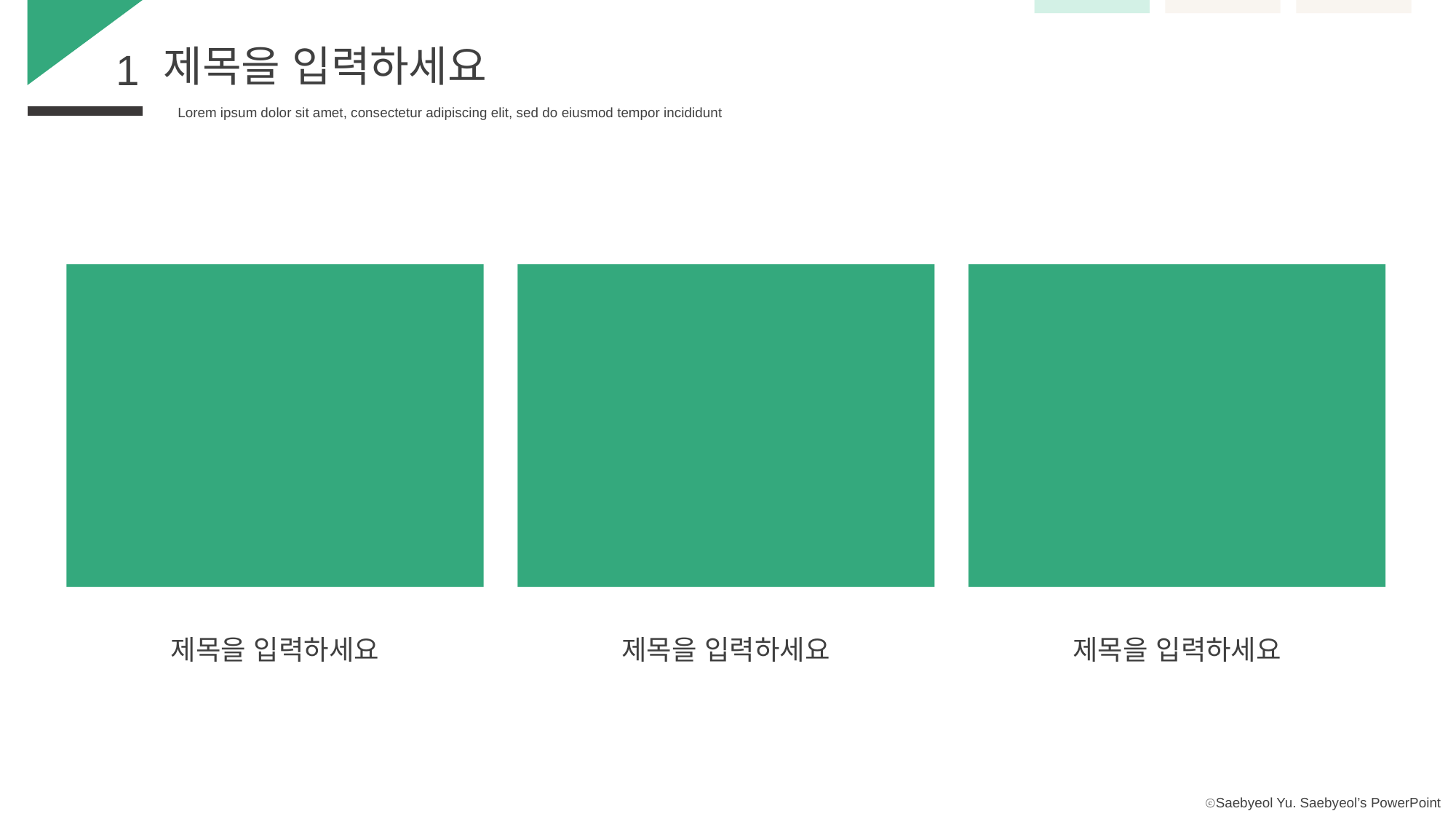

제목을 입력하세요
1
Lorem ipsum dolor sit amet, consectetur adipiscing elit, sed do eiusmod tempor incididunt

제목을 입력하세요
제목을 입력하세요
제목을 입력하세요